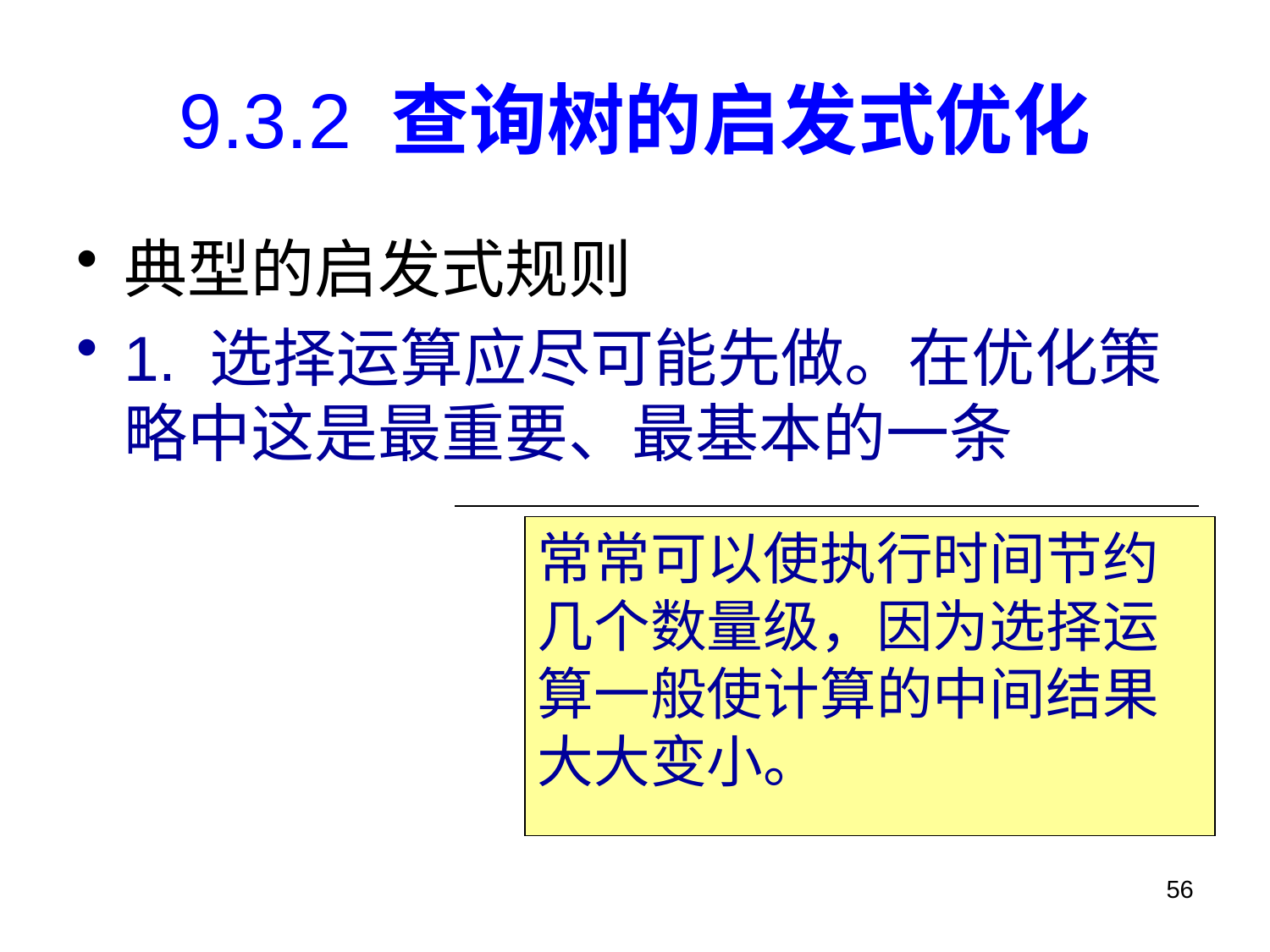

# 9.3.2 查询树的启发式优化
典型的启发式规则
1. 选择运算应尽可能先做。在优化策略中这是最重要、最基本的一条

常常可以使执行时间节约几个数量级，因为选择运算一般使计算的中间结果大大变小。
56